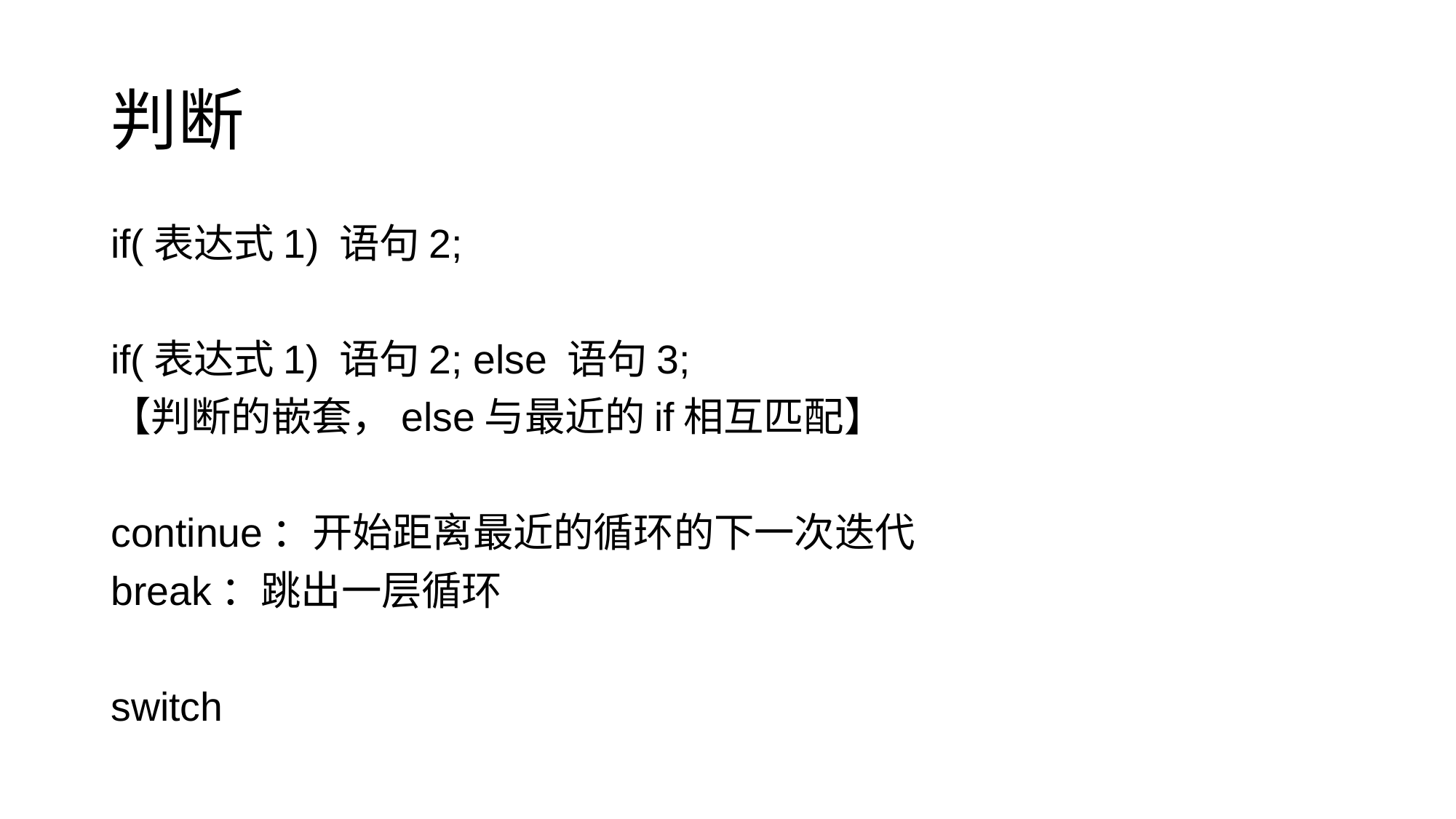

# 判断
if(表达式1) 语句2;

if(表达式1) 语句2; else 语句3;
【判断的嵌套，else与最近的if相互匹配】

continue：开始距离最近的循环的下一次迭代
break：跳出一层循环

switch